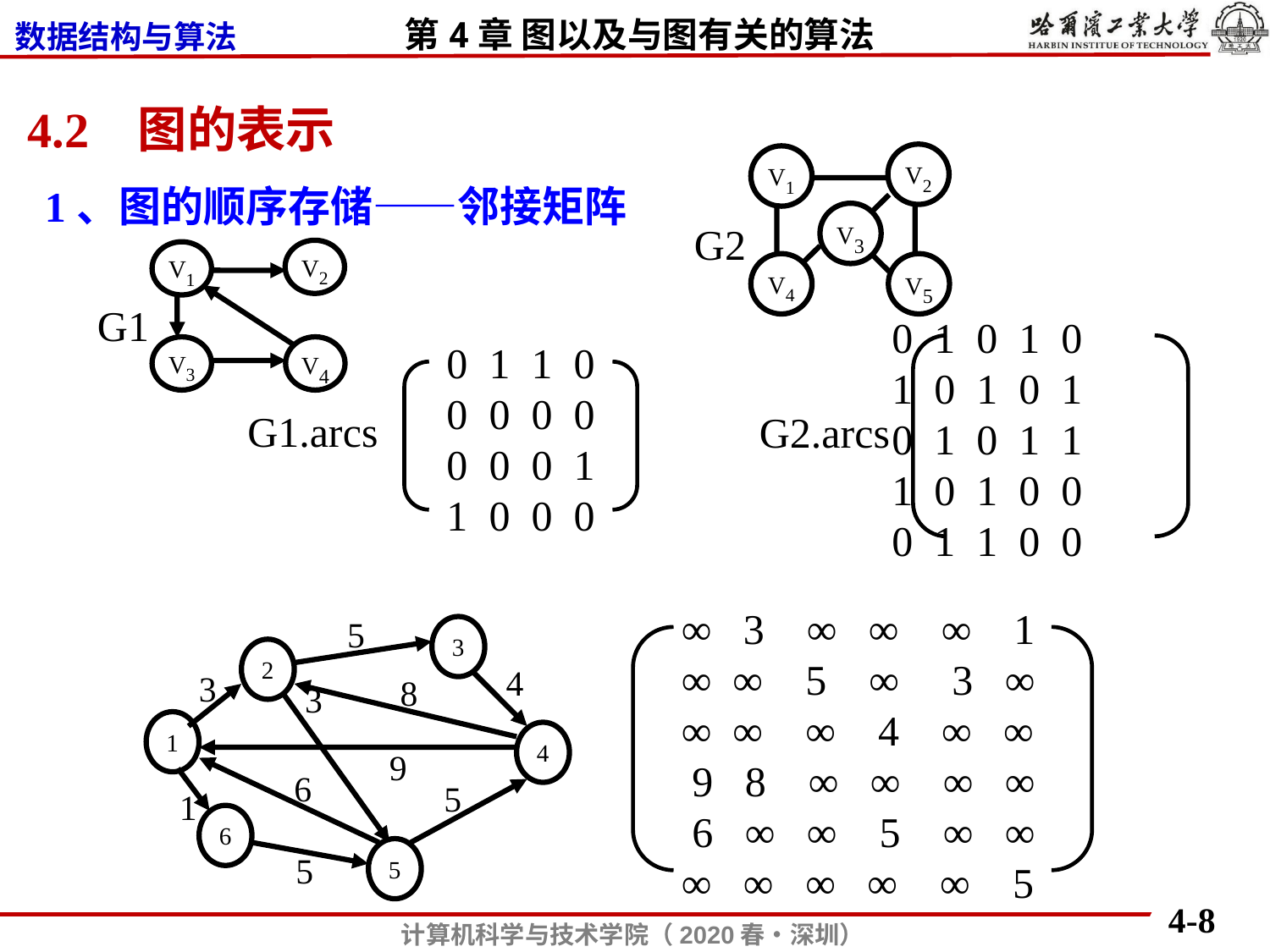

4.2   图的表示
V2
V1

V3

G2

V4
V5

1、图的顺序存储——邻接矩阵
V2
V1

G1

V3
V4

0  1  0  1  0
1  0  1  0  1
0  1  0  1  1
1  0  1  0  0
0  1  1  0  0

G2.arcs
0  1  1  0
0  0  0  0
0  0  0  1
1  0  0  0

G1.arcs
∞   3    ∞   ∞    ∞    1
∞  ∞    5    ∞     3   ∞
∞  ∞    ∞    4    ∞   ∞
 9   8    ∞   ∞    ∞   ∞
 6   ∞   ∞    5    ∞   ∞
∞   ∞   ∞   ∞    ∞    5

5
3
2

4
3
8

1
4
9

6

5
1

6
5

5
3